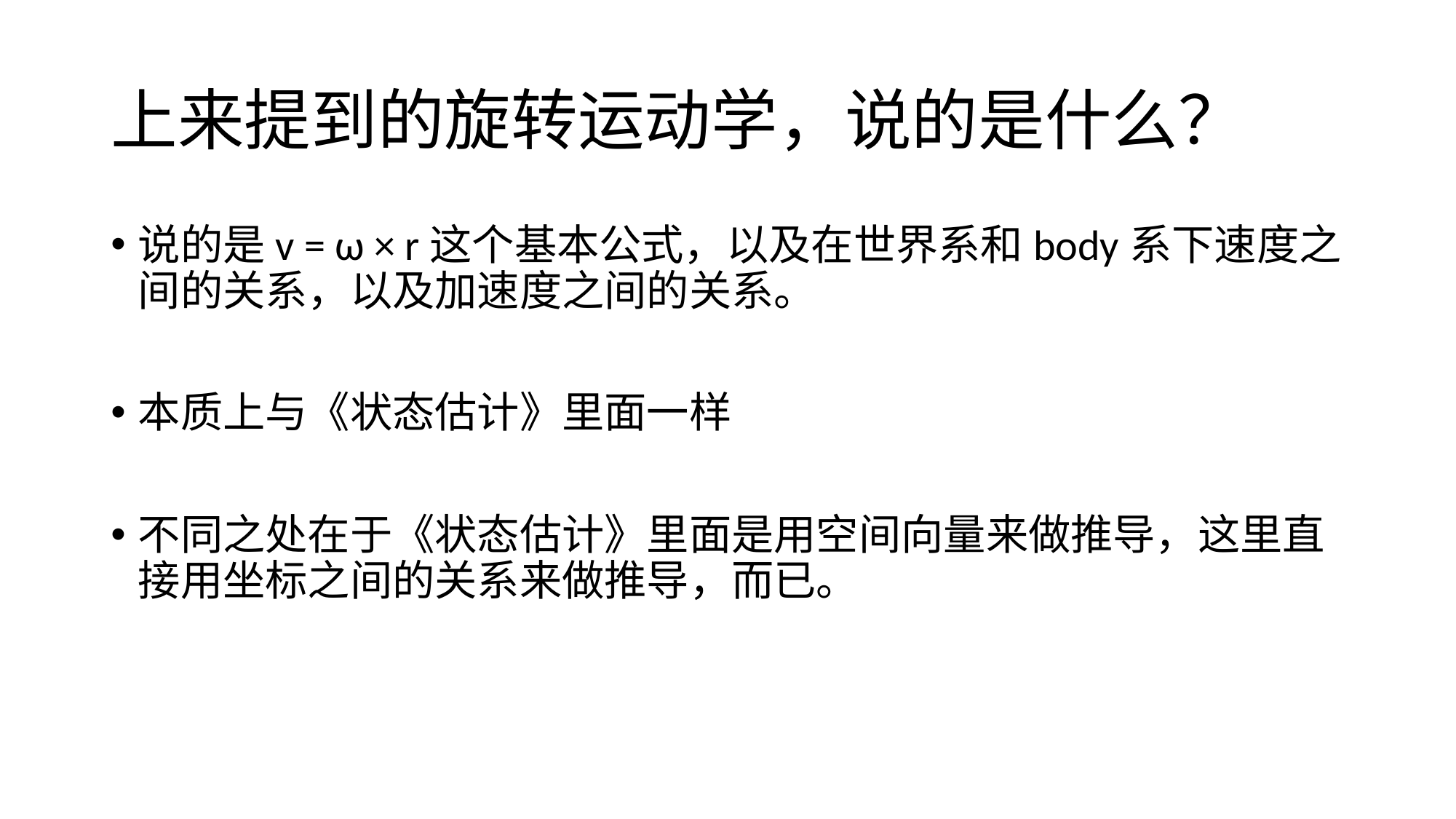

# 上来提到的旋转运动学，说的是什么？
说的是v = ω × r这个基本公式，以及在世界系和body系下速度之间的关系，以及加速度之间的关系。

本质上与《状态估计》里面一样

不同之处在于《状态估计》里面是用空间向量来做推导，这里直接用坐标之间的关系来做推导，而已。